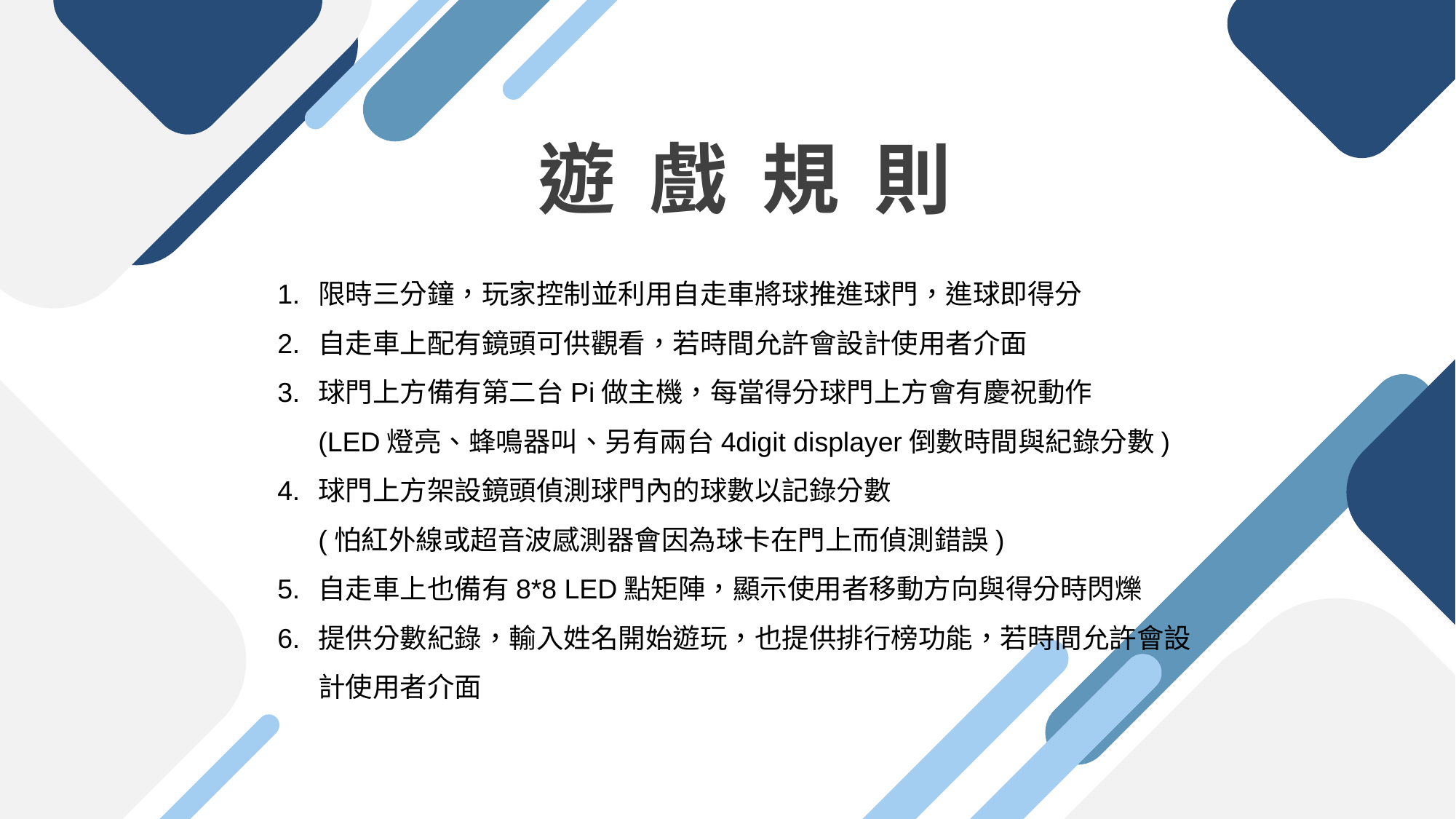

遊  戲  規  則
限時三分鐘，玩家控制並利用自走車將球推進球門，進球即得分
自走車上配有鏡頭可供觀看，若時間允許會設計使用者介面
球門上方備有第二台Pi做主機，每當得分球門上方會有慶祝動作
(LED燈亮、蜂鳴器叫、另有兩台4digit displayer倒數時間與紀錄分數)
球門上方架設鏡頭偵測球門內的球數以記錄分數
(怕紅外線或超音波感測器會因為球卡在門上而偵測錯誤)
自走車上也備有8*8 LED點矩陣，顯示使用者移動方向與得分時閃爍
提供分數紀錄，輸入姓名開始遊玩，也提供排行榜功能，若時間允許會設計使用者介面